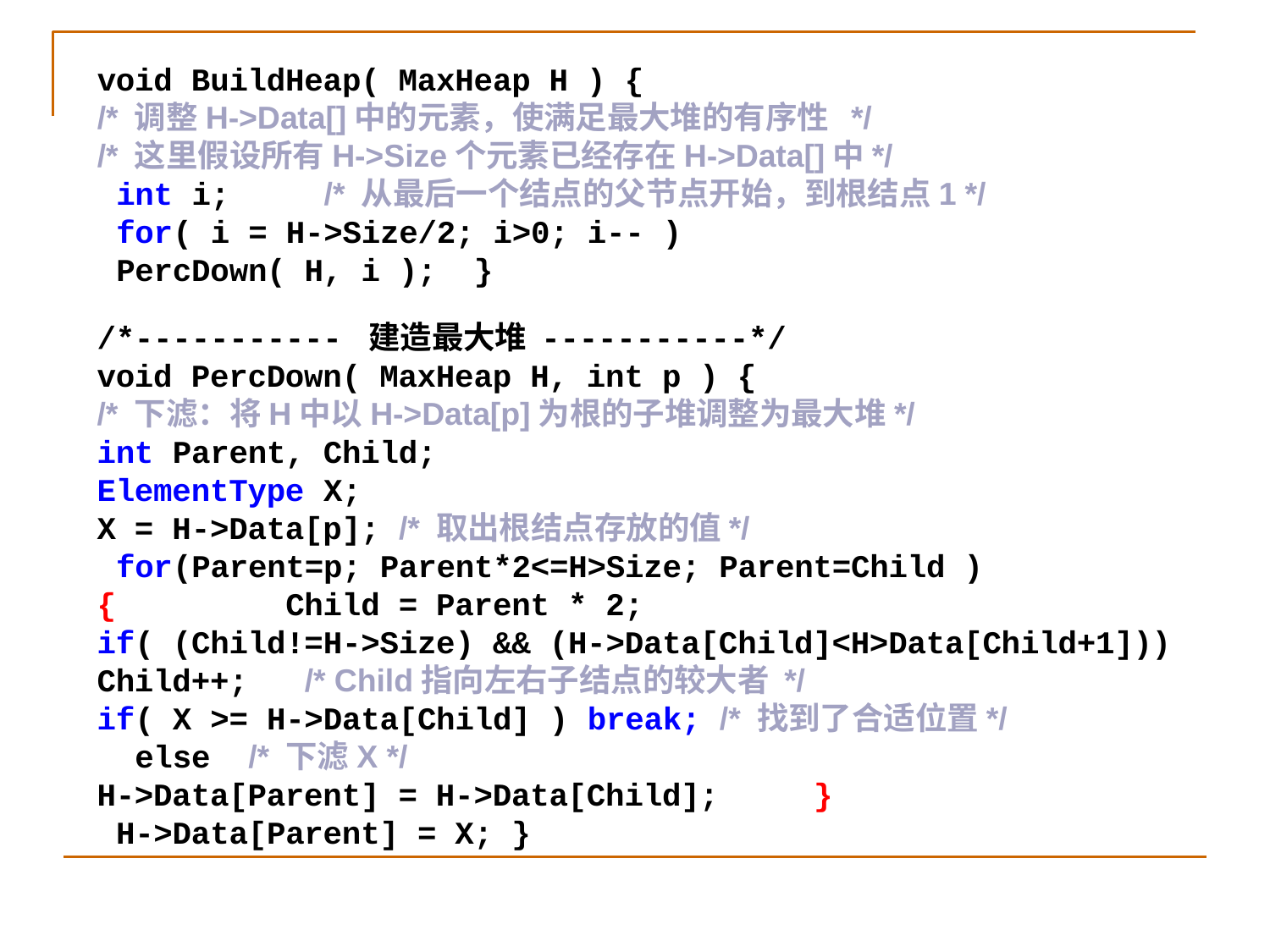

void BuildHeap( MaxHeap H ) {
/* 调整H->Data[]中的元素，使满足最大堆的有序性  */
/* 这里假设所有H->Size个元素已经存在H->Data[]中*/
 int i;     /* 从最后一个结点的父节点开始，到根结点1 */
 for( i = H->Size/2; i>0; i-- )
 PercDown( H, i );  }
/*----------- 建造最大堆 -----------*/ void PercDown( MaxHeap H, int p ) {
/* 下滤：将H中以H->Data[p]为根的子堆调整为最大堆*/
int Parent, Child;
ElementType X;
X = H->Data[p]; /* 取出根结点存放的值*/
 for(Parent=p; Parent*2<=H>Size; Parent=Child )
{         Child = Parent * 2;
if( (Child!=H->Size) && (H->Data[Child]<H>Data[Child+1]))
Child++;   /* Child指向左右子结点的较大者 */
if( X >= H->Data[Child] ) break; /* 找到了合适位置*/
  else  /* 下滤X */
H->Data[Parent] = H->Data[Child];     }
 H->Data[Parent] = X; }